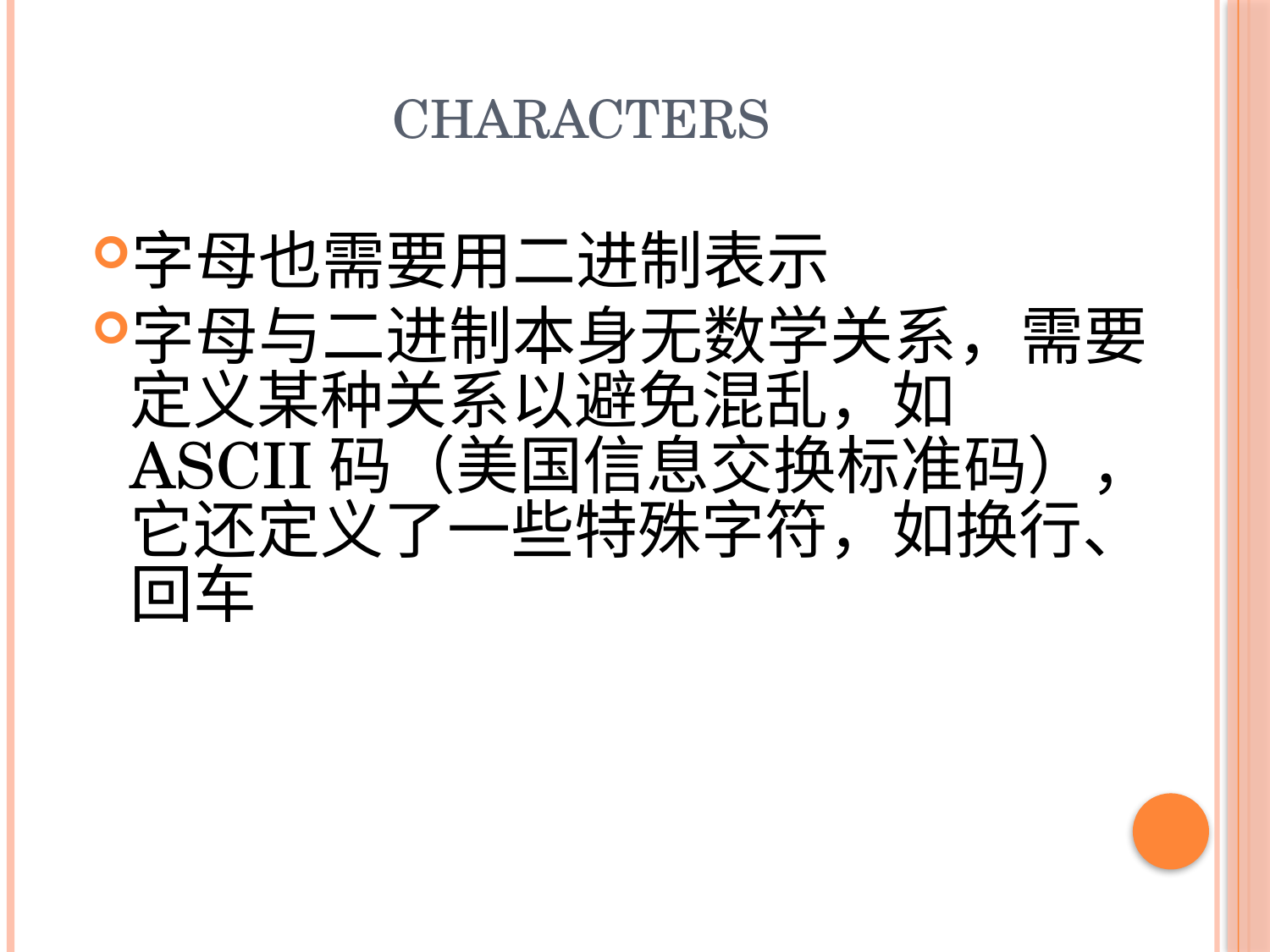

# Characters
字母也需要用二进制表示
字母与二进制本身无数学关系，需要定义某种关系以避免混乱，如ASCII码（美国信息交换标准码），它还定义了一些特殊字符，如换行、回车